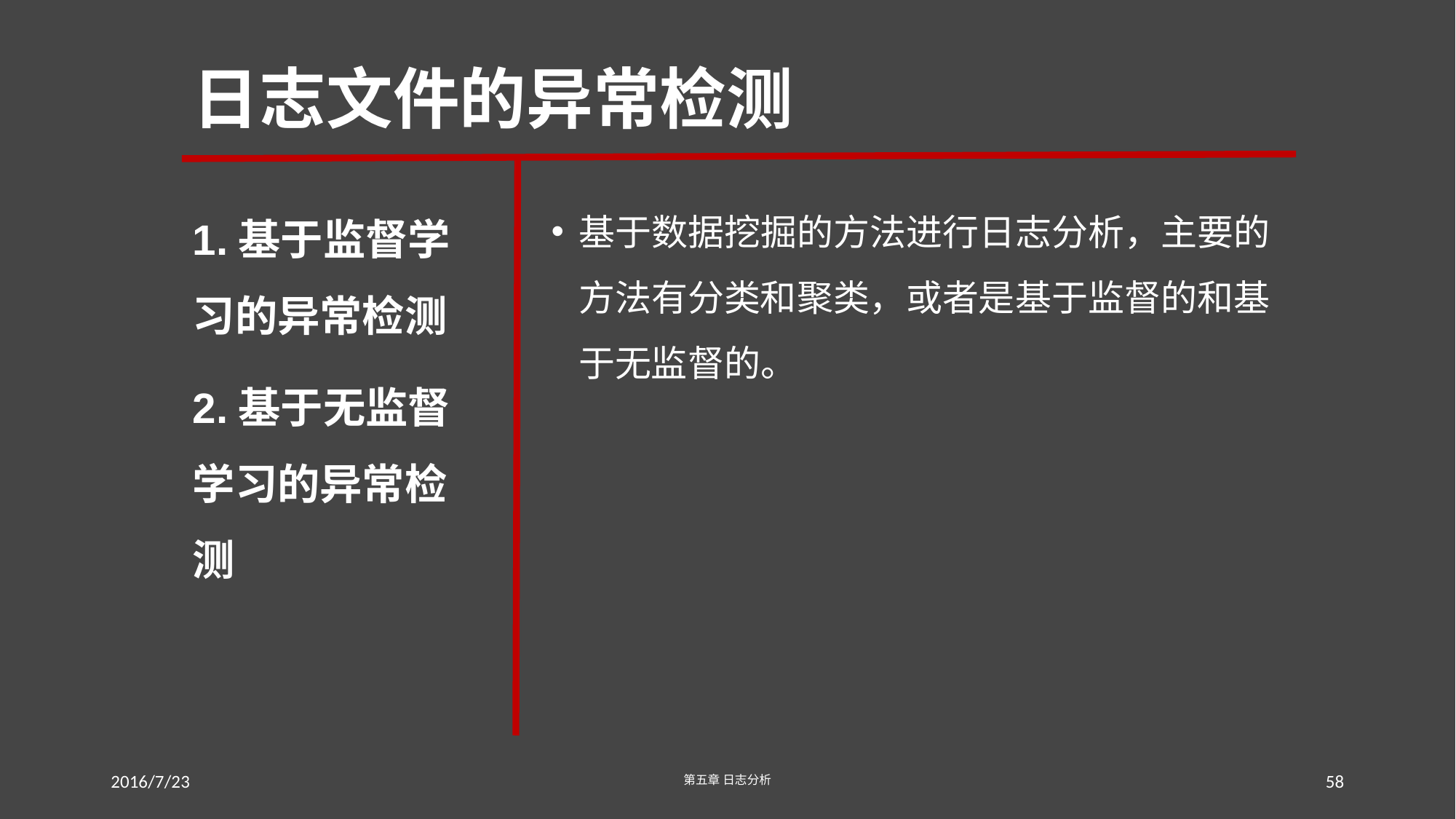

# 日志文件的异常检测
1.基于监督学习的异常检测
2.基于无监督学习的异常检测

基于数据挖掘的方法进行日志分析，主要的方法有分类和聚类，或者是基于监督的和基于无监督的。
2016/7/23
第五章 日志分析
58